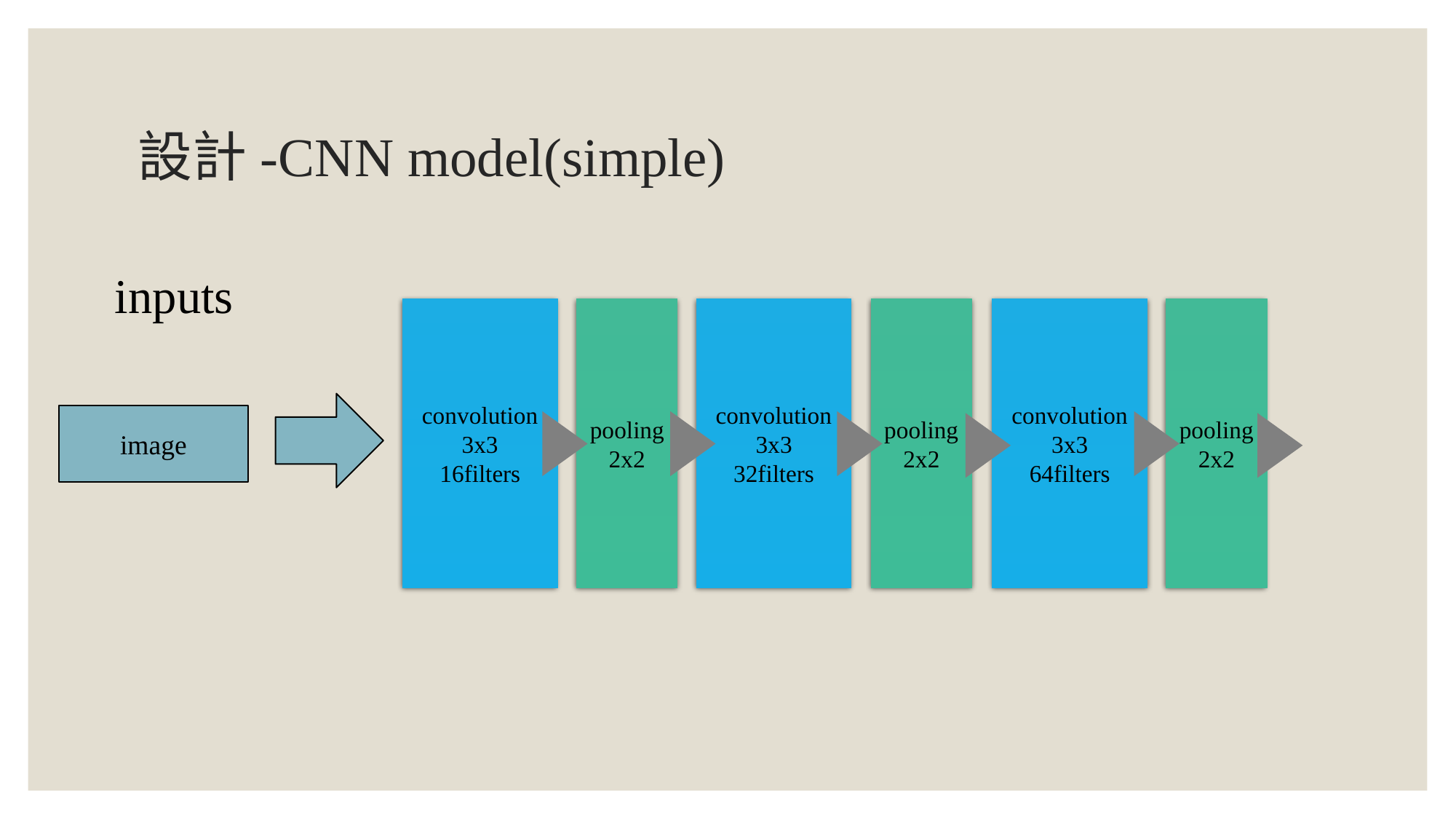

# 設計-CNN model(simple)
inputs
convolution
3x3
64filters
pooling
2x2
pooling
2x2
convolution
3x3
32filters
pooling
2x2
convolution
3x3
16filters

image